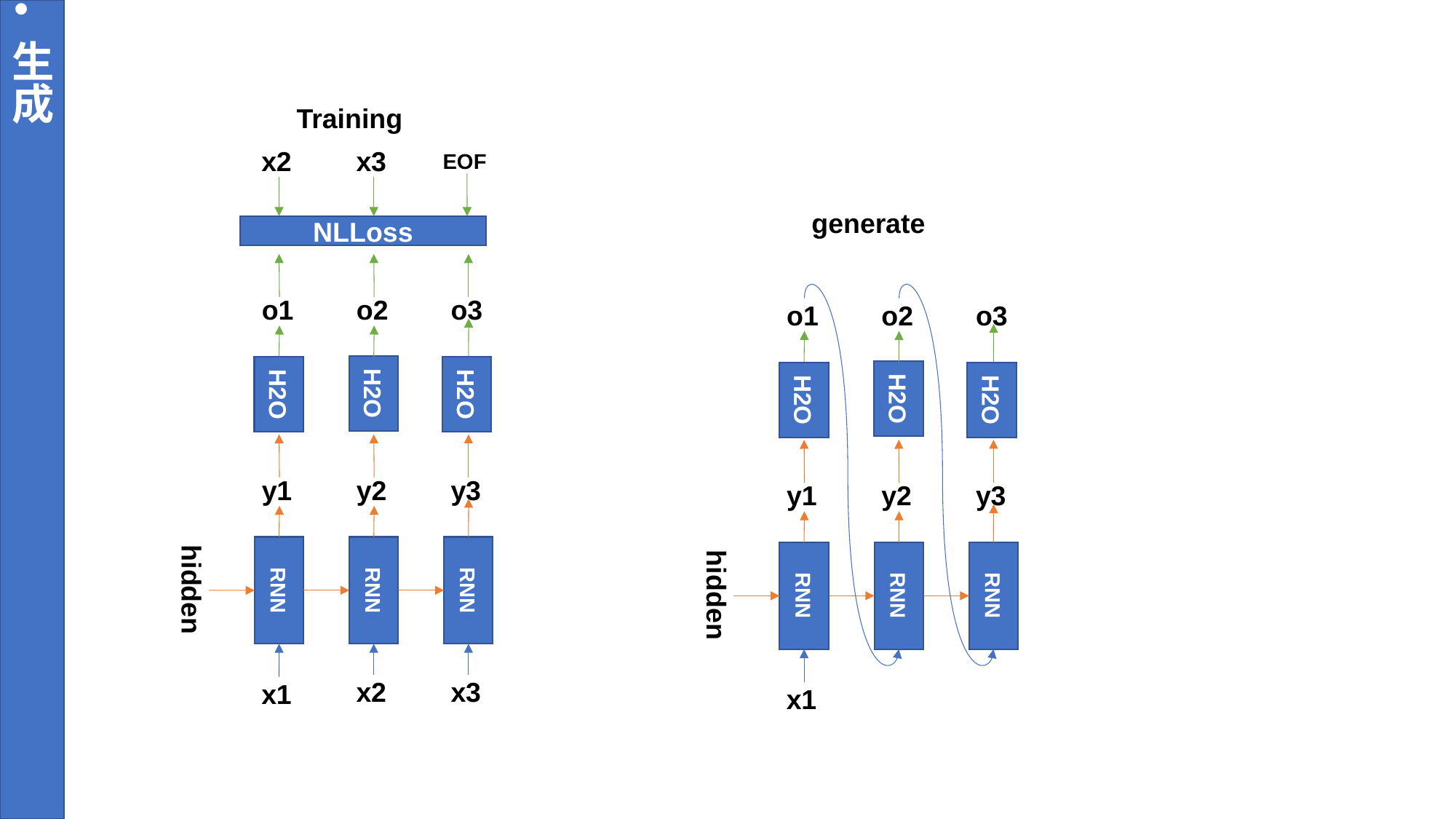

生成
Training
x2
x3
EOF
generate
NLLoss
o1
o2
o3
o1
o2
o3
H2O
H2O
H2O
H2O
H2O
H2O
y1
y2
y3
y1
y2
y3
RNN
RNN
RNN
RNN
RNN
RNN
hidden
hidden
x2
x3
x1
x1